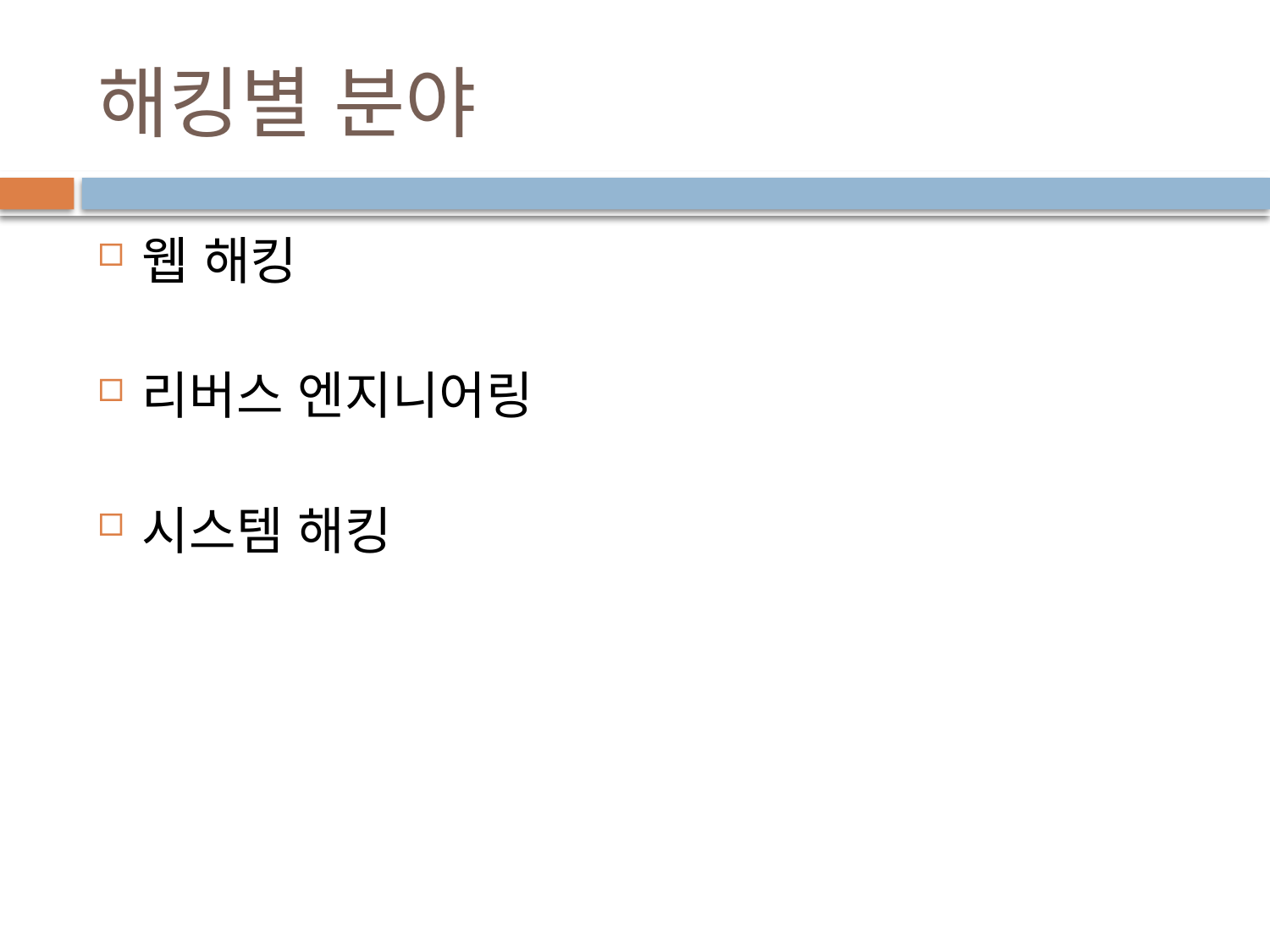

# 해킹별 분야
웹 해킹
리버스 엔지니어링
시스템 해킹